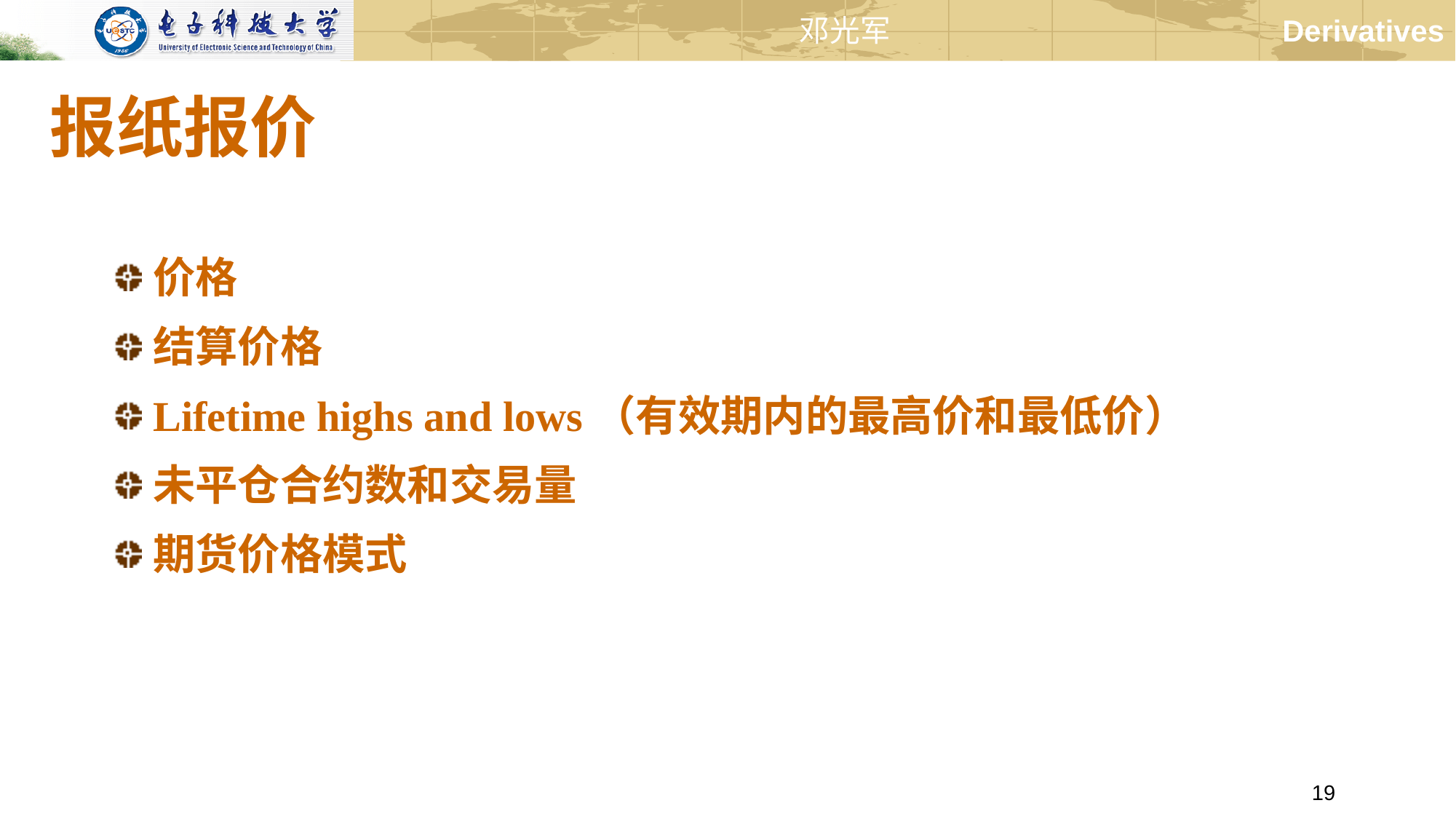

# 报纸报价
价格
结算价格
Lifetime highs and lows（有效期内的最高价和最低价）
未平仓合约数和交易量
期货价格模式